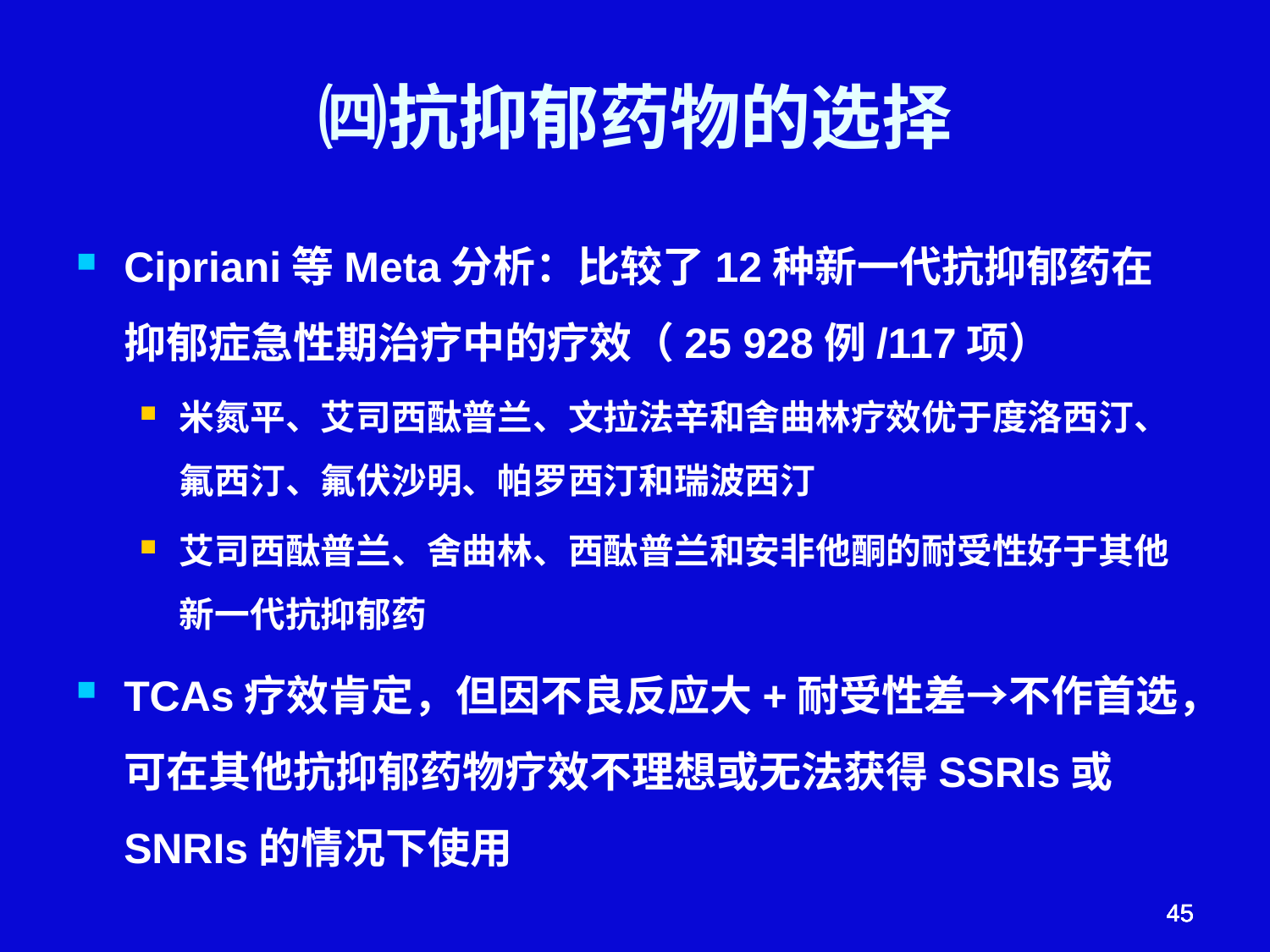

# ㈣抗抑郁药物的选择
Cipriani等Meta分析：比较了12种新一代抗抑郁药在抑郁症急性期治疗中的疗效（25 928例/117项）
米氮平、艾司西酞普兰、文拉法辛和舍曲林疗效优于度洛西汀、氟西汀、氟伏沙明、帕罗西汀和瑞波西汀
艾司西酞普兰、舍曲林、西酞普兰和安非他酮的耐受性好于其他新一代抗抑郁药
TCAs疗效肯定，但因不良反应大+耐受性差→不作首选，可在其他抗抑郁药物疗效不理想或无法获得SSRIs或SNRIs的情况下使用

45
45
45
45
45
45